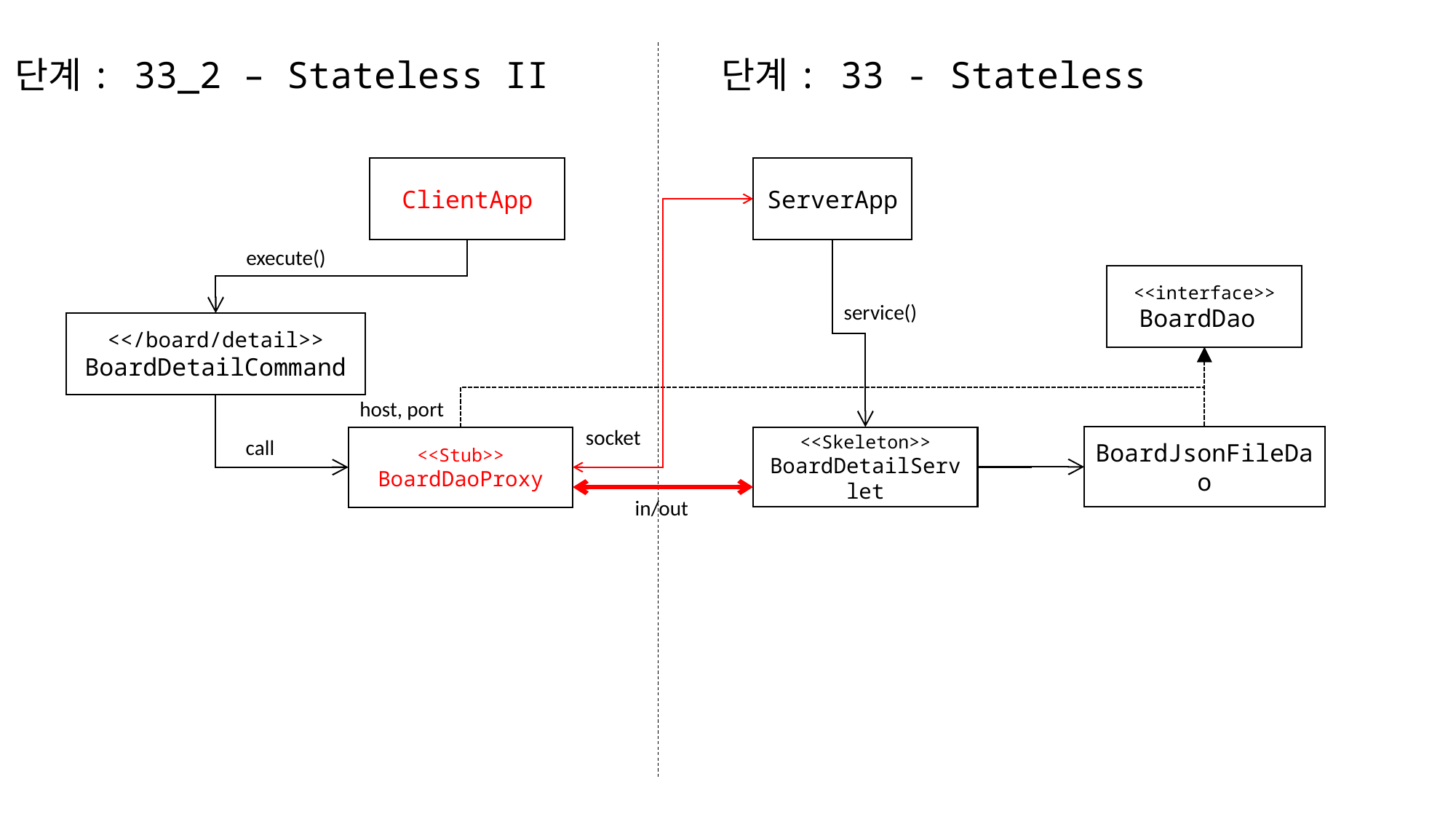

단계: 33_2 – Stateless II
단계: 33 - Stateless
ClientApp
ServerApp
execute()
<<interface>>
BoardDao
service()
<</board/detail>>
BoardDetailCommand
host, port
socket
BoardJsonFileDao
<<Skeleton>>
BoardDetailServlet
<<Stub>>
BoardDaoProxy
call
in/out